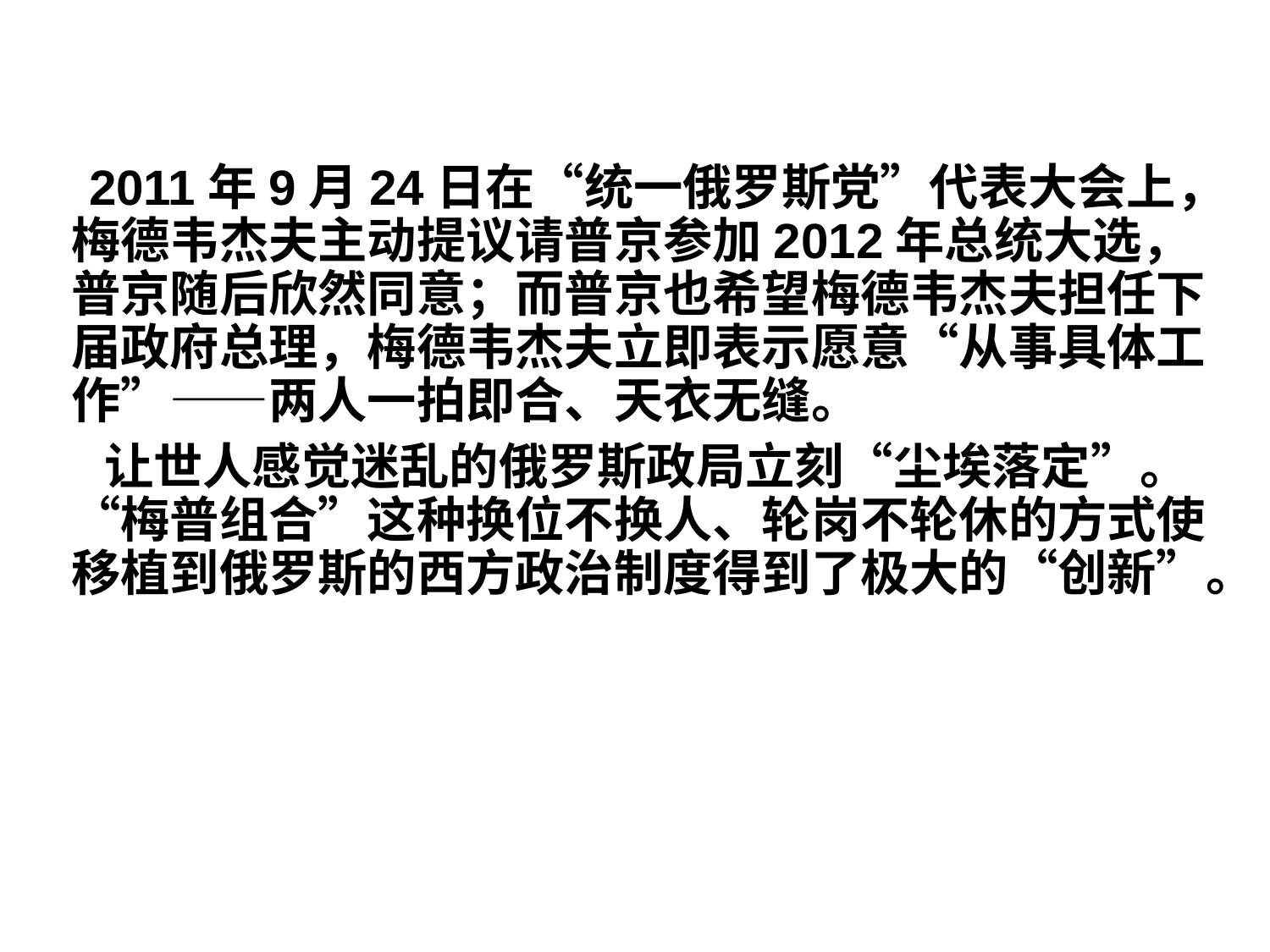

2011年9月24日在“统一俄罗斯党”代表大会上，梅德韦杰夫主动提议请普京参加2012年总统大选，普京随后欣然同意；而普京也希望梅德韦杰夫担任下届政府总理，梅德韦杰夫立即表示愿意“从事具体工作”——两人一拍即合、天衣无缝。
    让世人感觉迷乱的俄罗斯政局立刻“尘埃落定”。“梅普组合”这种换位不换人、轮岗不轮休的方式使移植到俄罗斯的西方政治制度得到了极大的“创新”。